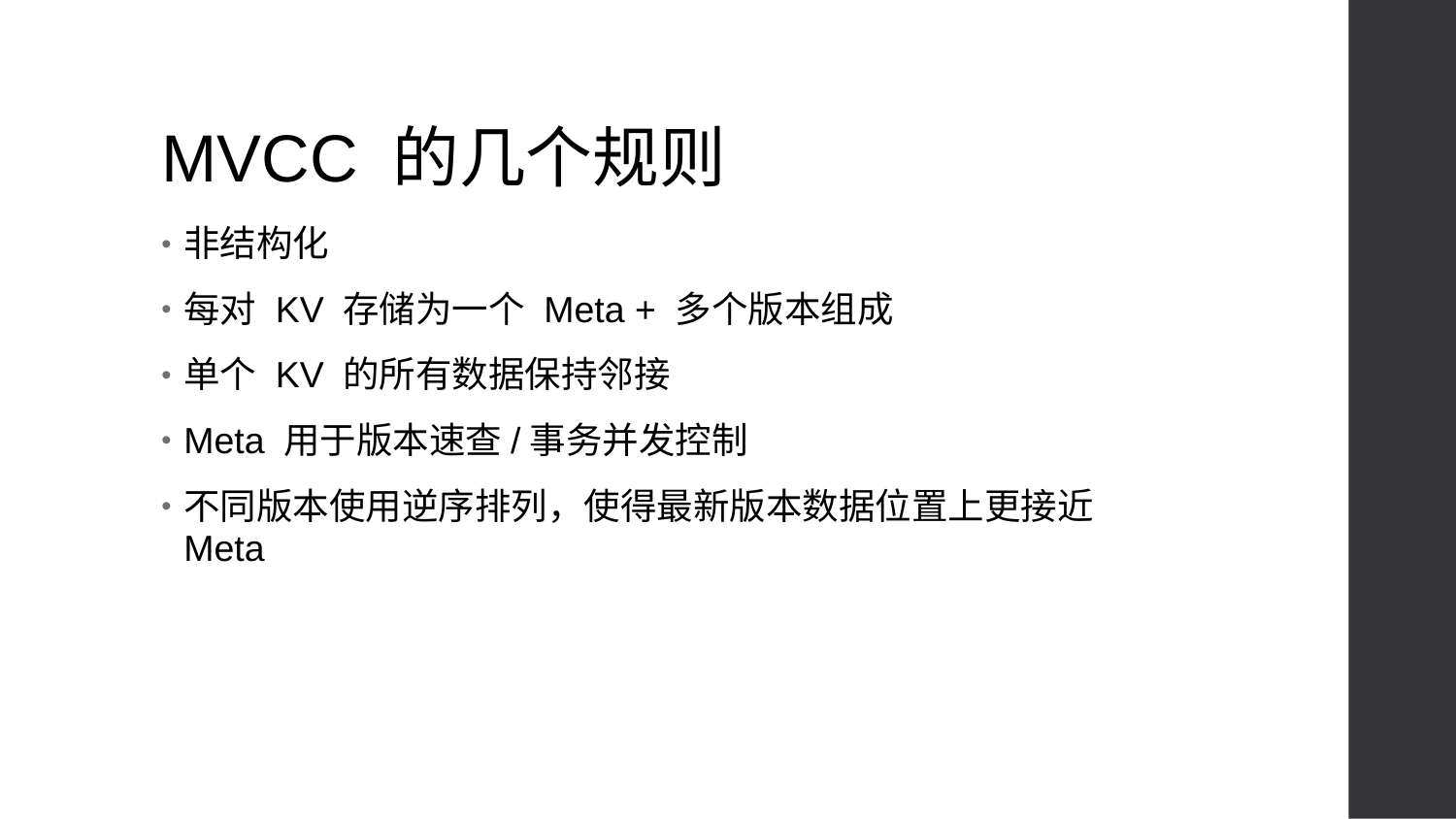

# MVCC 的几个规则
非结构化
每对 KV 存储为一个 Meta + 多个版本组成
单个 KV 的所有数据保持邻接
Meta 用于版本速查/事务并发控制
不同版本使用逆序排列，使得最新版本数据位置上更接近 Meta